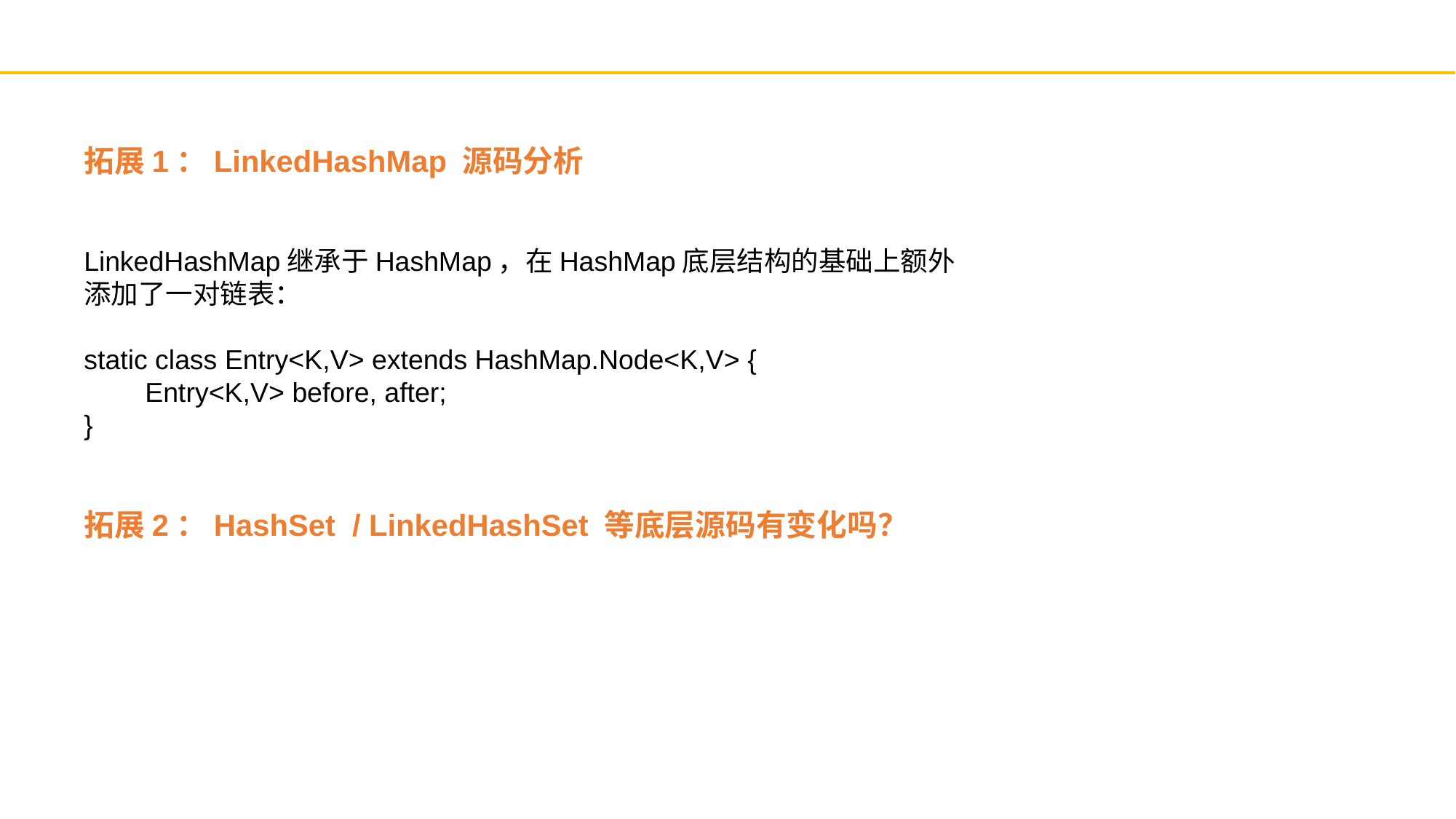

拓展1：LinkedHashMap 源码分析

LinkedHashMap继承于HashMap，在HashMap底层结构的基础上额外添加了一对链表：

static class Entry<K,V> extends HashMap.Node<K,V> {
        Entry<K,V> before, after;
}

拓展2：HashSet  / LinkedHashSet 等底层源码有变化吗？